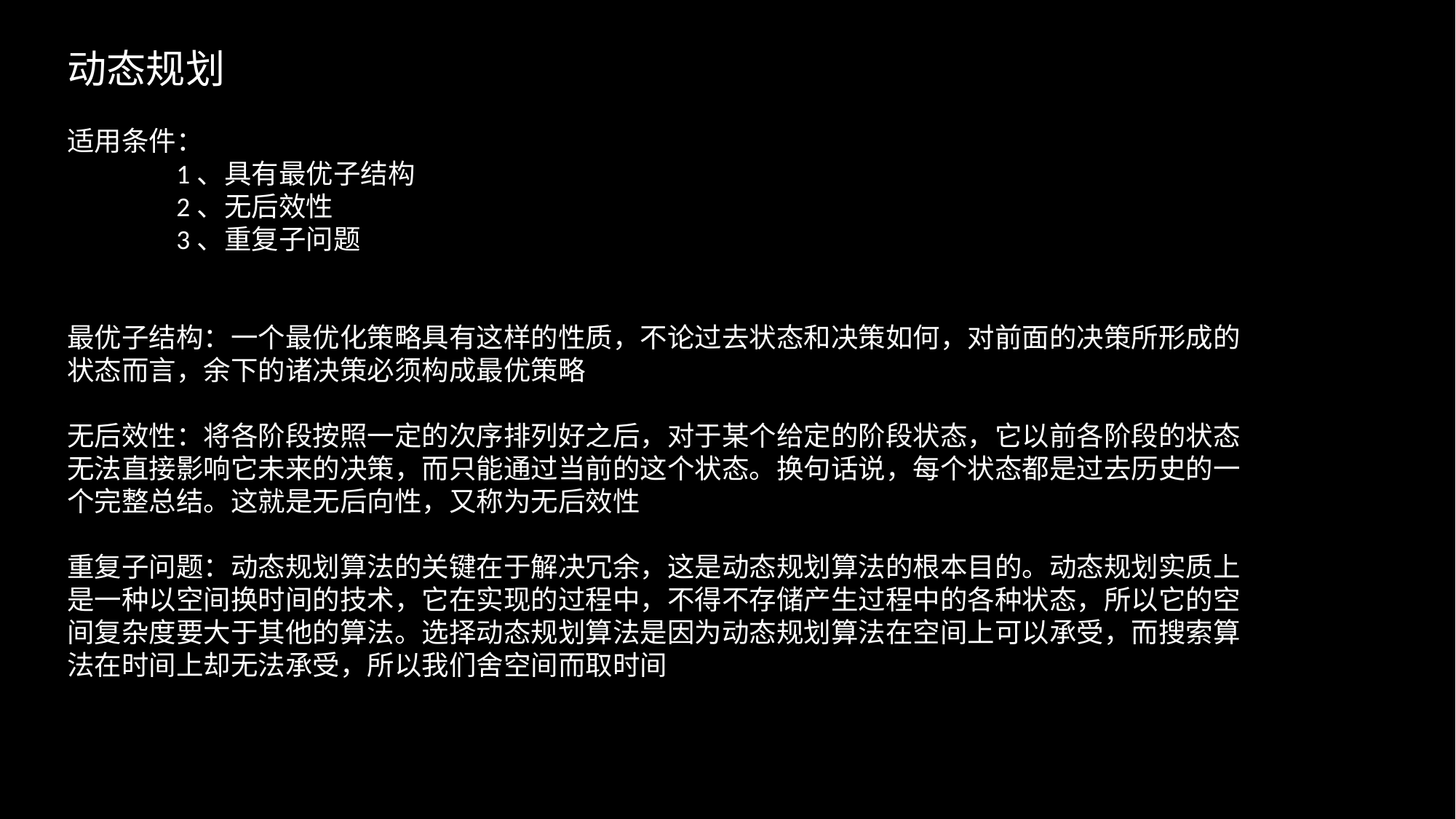

动态规划
适用条件：
	1、具有最优子结构
	2、无后效性
	3、重复子问题

最优子结构：一个最优化策略具有这样的性质，不论过去状态和决策如何，对前面的决策所形成的状态而言，余下的诸决策必须构成最优策略

无后效性：将各阶段按照一定的次序排列好之后，对于某个给定的阶段状态，它以前各阶段的状态无法直接影响它未来的决策，而只能通过当前的这个状态。换句话说，每个状态都是过去历史的一个完整总结。这就是无后向性，又称为无后效性

重复子问题：动态规划算法的关键在于解决冗余，这是动态规划算法的根本目的。动态规划实质上是一种以空间换时间的技术，它在实现的过程中，不得不存储产生过程中的各种状态，所以它的空间复杂度要大于其他的算法。选择动态规划算法是因为动态规划算法在空间上可以承受，而搜索算法在时间上却无法承受，所以我们舍空间而取时间